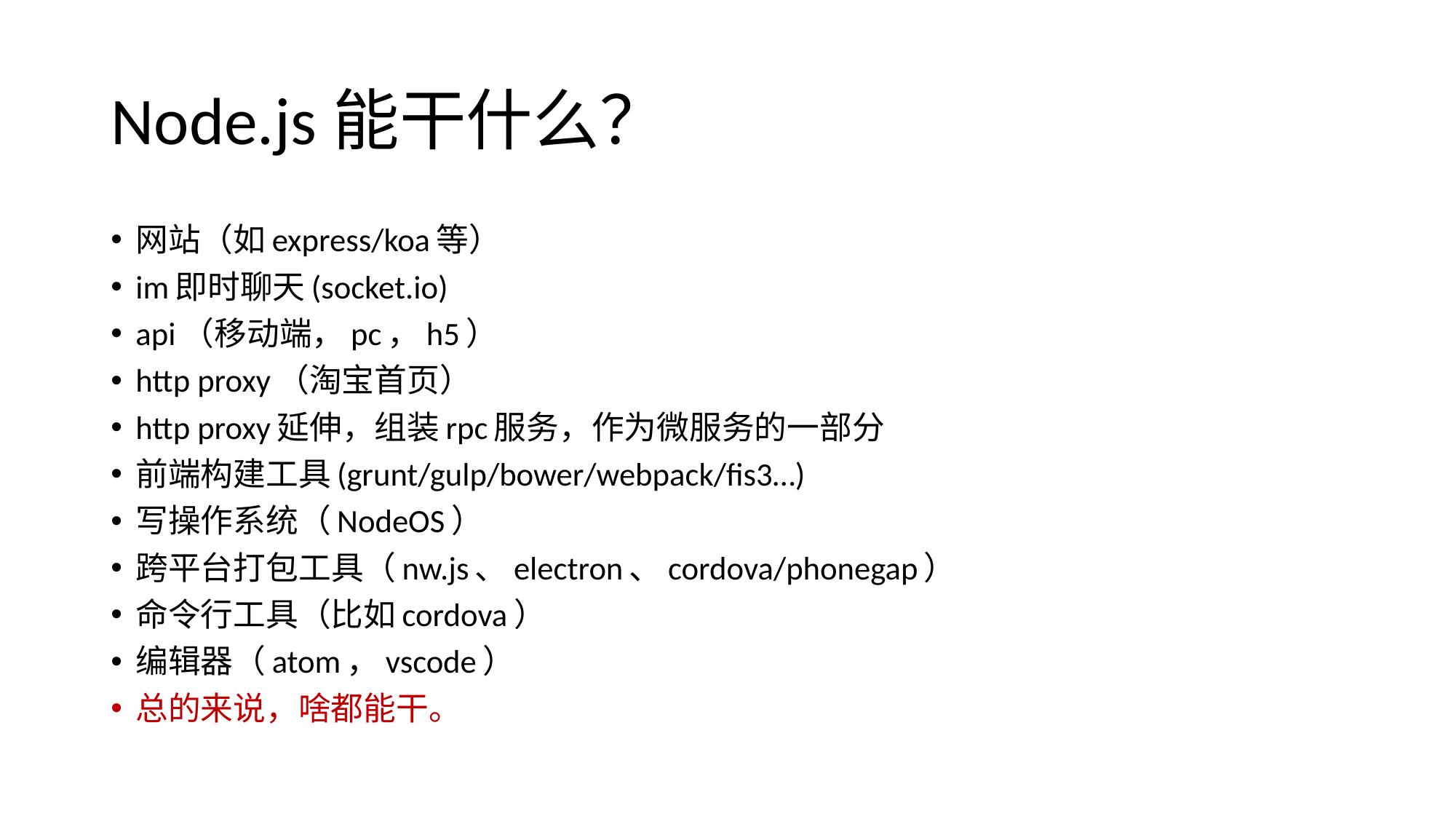

# Node.js能干什么？
网站（如express/koa等）
im即时聊天(socket.io)
api（移动端，pc，h5）
http proxy（淘宝首页）
http proxy延伸，组装rpc服务，作为微服务的一部分
前端构建工具(grunt/gulp/bower/webpack/fis3…)
写操作系统（NodeOS）
跨平台打包工具（nw.js、electron、cordova/phonegap）
命令行工具（比如cordova）
编辑器（atom，vscode）
总的来说，啥都能干。